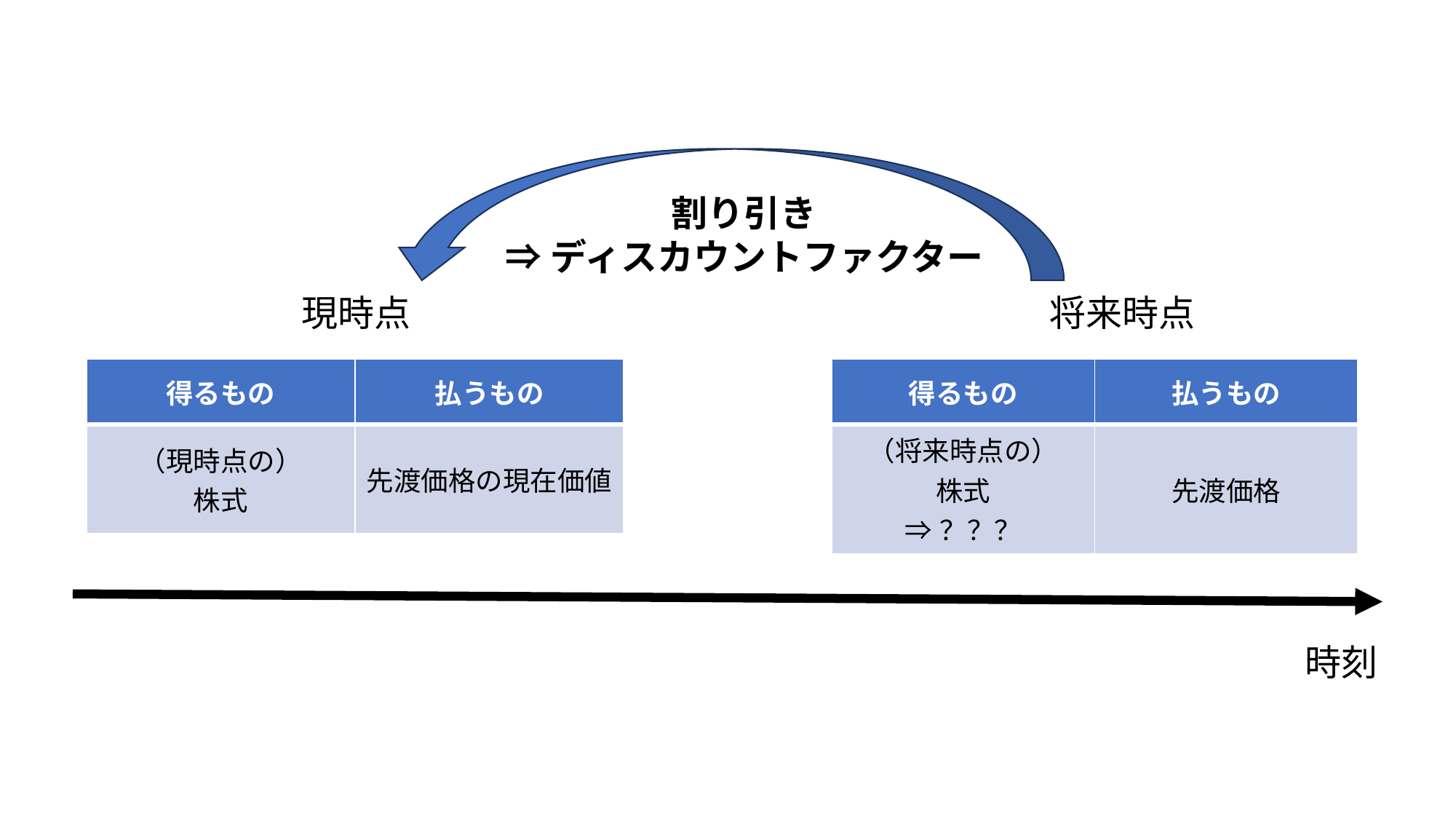

割り引き
⇒ディスカウントファクター
現時点
将来時点
| 得るもの | 払うもの |
| --- | --- |
| （現時点の） 株式 | 先渡価格の現在価値 |
| 得るもの | 払うもの |
| --- | --- |
| （将来時点の） 株式 ⇒？？？ | 先渡価格 |
時刻